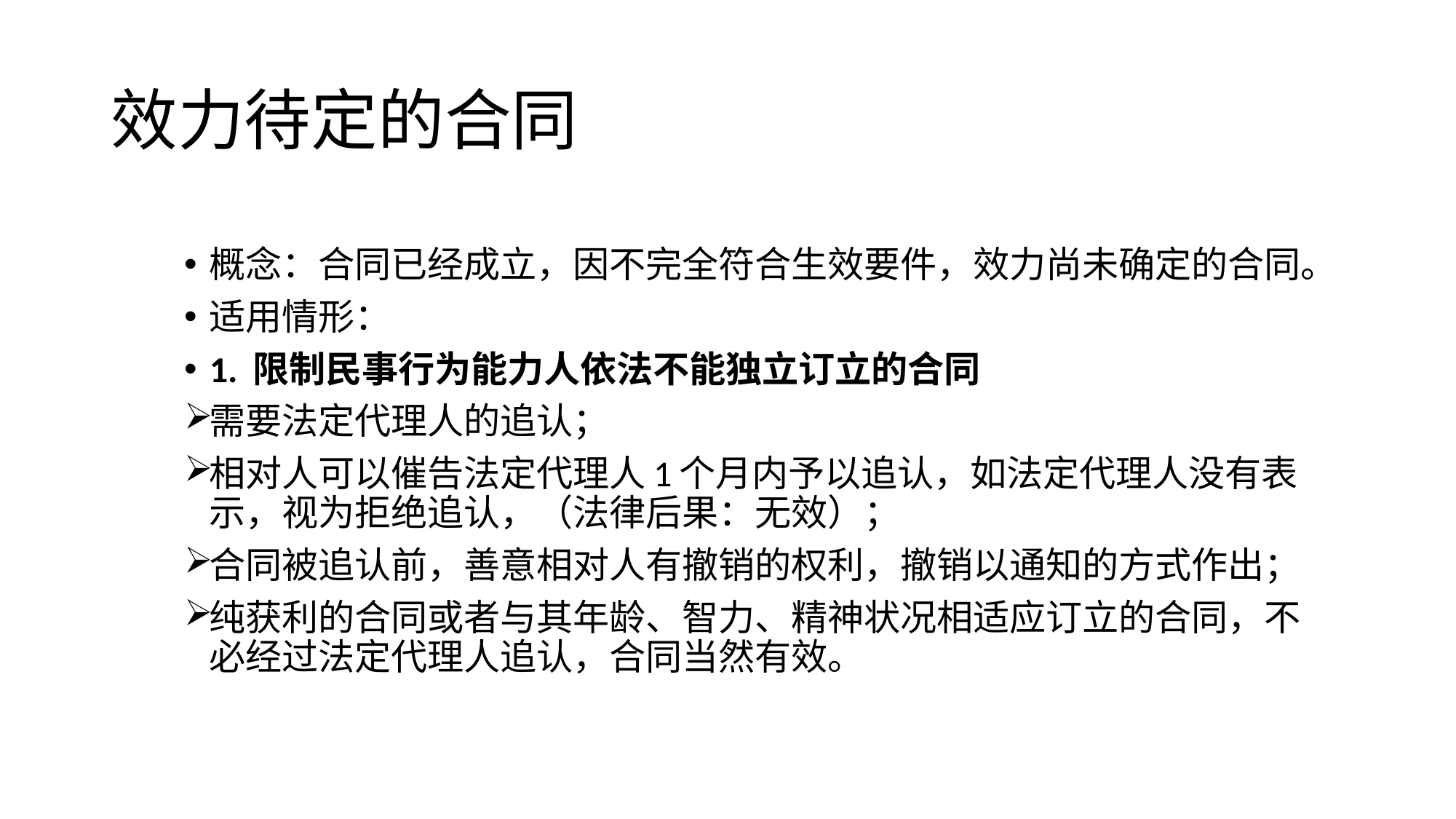

# 效力待定的合同
概念：合同已经成立，因不完全符合生效要件，效力尚未确定的合同。
适用情形：
1. 限制民事行为能力人依法不能独立订立的合同
需要法定代理人的追认；
相对人可以催告法定代理人1个月内予以追认，如法定代理人没有表示，视为拒绝追认，（法律后果：无效）；
合同被追认前，善意相对人有撤销的权利，撤销以通知的方式作出；
纯获利的合同或者与其年龄、智力、精神状况相适应订立的合同，不必经过法定代理人追认，合同当然有效。